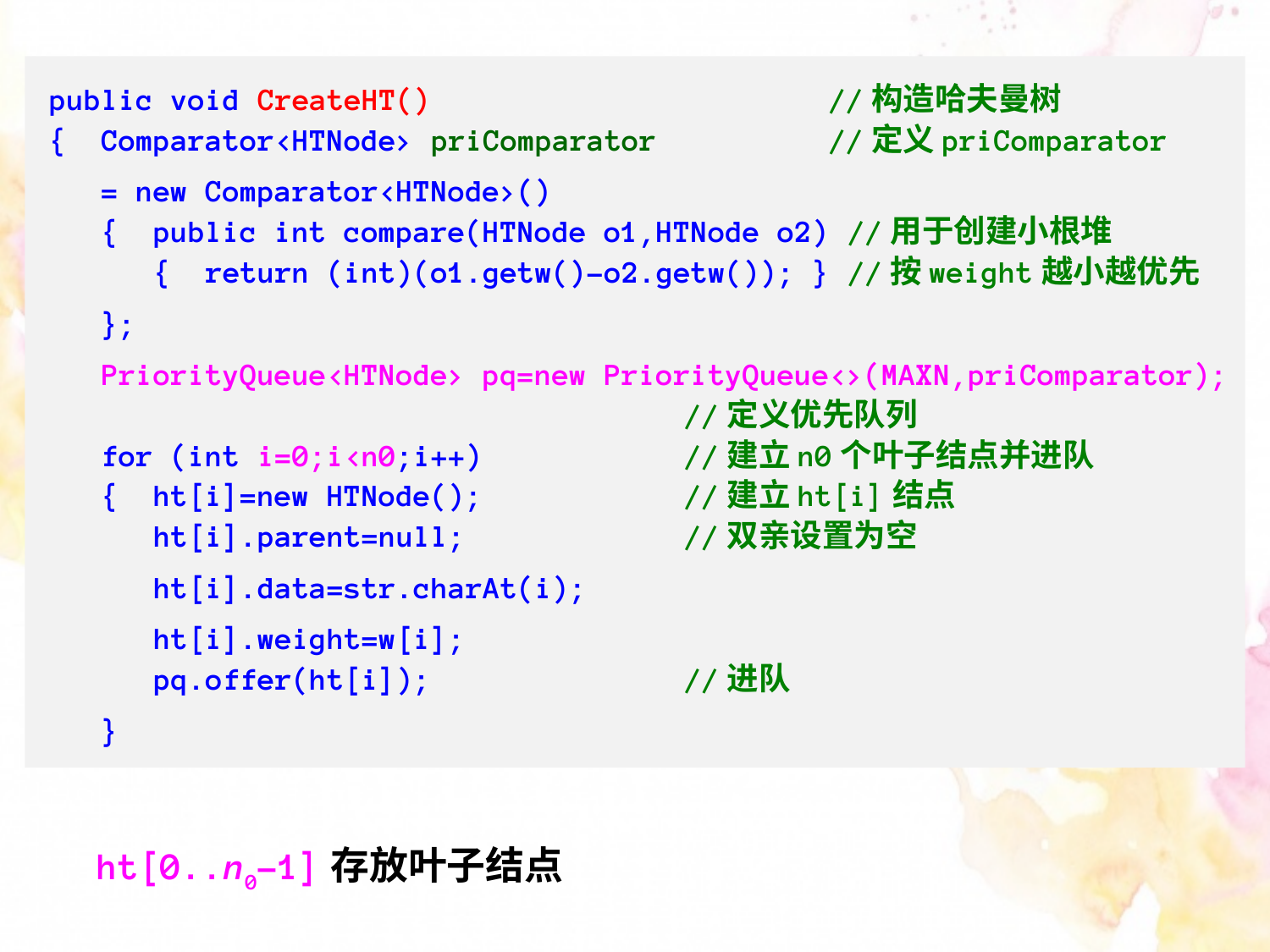

public void CreateHT()			 //构造哈夫曼树
{  Comparator<HTNode> priComparator  	 //定义priComparator
   = new Comparator<HTNode>()
   {  public int compare(HTNode o1,HTNode o2) //用于创建小根堆
      {  return (int)(o1.getw()-o2.getw()); } //按weight越小越优先
   };
   PriorityQueue<HTNode> pq=new PriorityQueue<>(MAXN,priComparator);
                                  	//定义优先队列
   for (int i=0;i<n0;i++)		//建立n0个叶子结点并进队
   {  ht[i]=new HTNode();		//建立ht[i]结点
      ht[i].parent=null;		//双亲设置为空
      ht[i].data=str.charAt(i);
      ht[i].weight=w[i];
      pq.offer(ht[i]);		//进队
   }
ht[0..n0-1]存放叶子结点